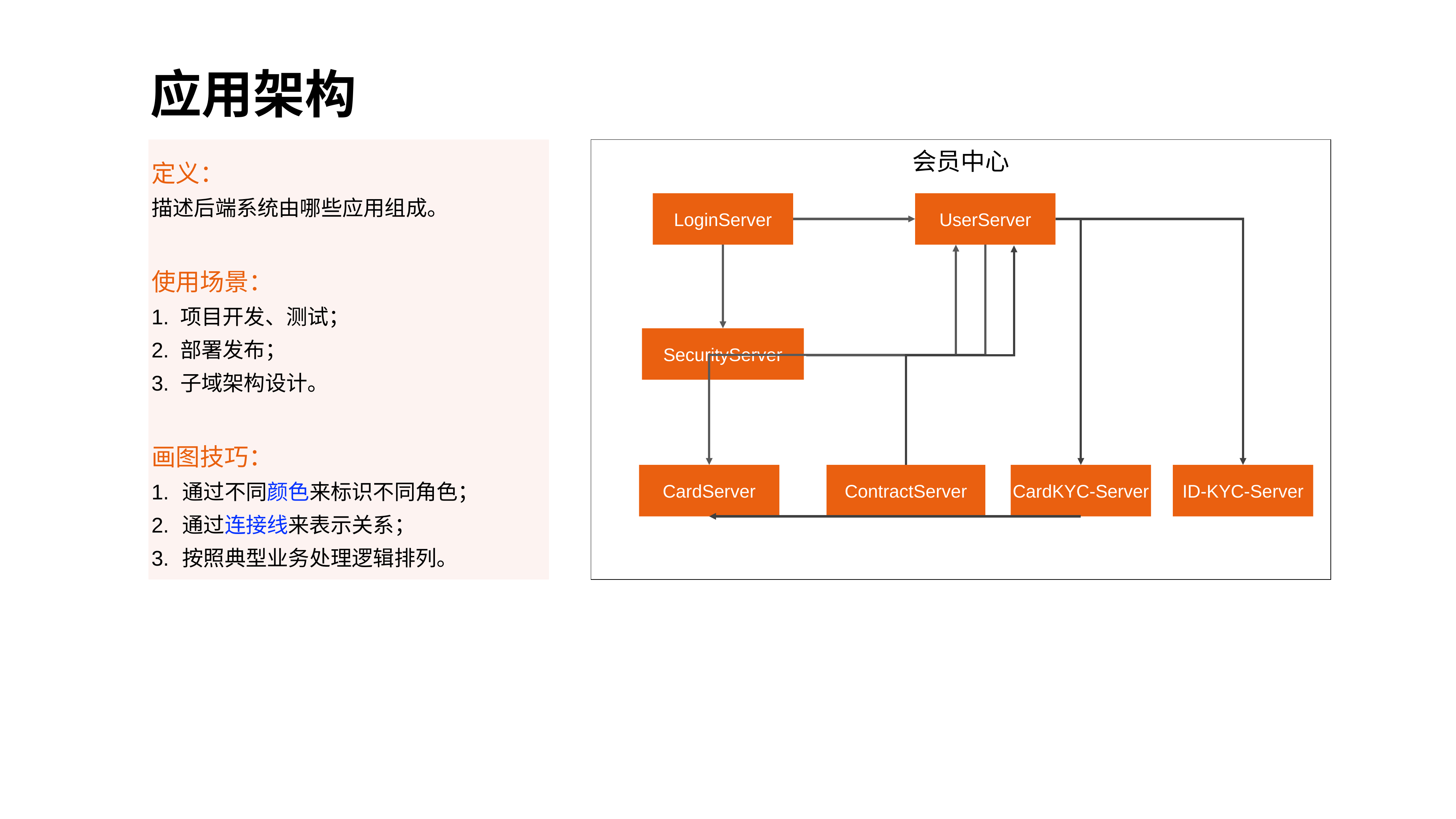

# 应用架构
定义：
描述后端系统由哪些应用组成。

使用场景：
1. 项目开发、测试；
2. 部署发布；
3. 子域架构设计。

画图技巧：
通过不同颜色来标识不同角色；
通过连接线来表示关系；
按照典型业务处理逻辑排列。
会员中心
LoginServer
UserServer
SecurityServer
CardServer
ContractServer
CardKYC-Server
ID-KYC-Server